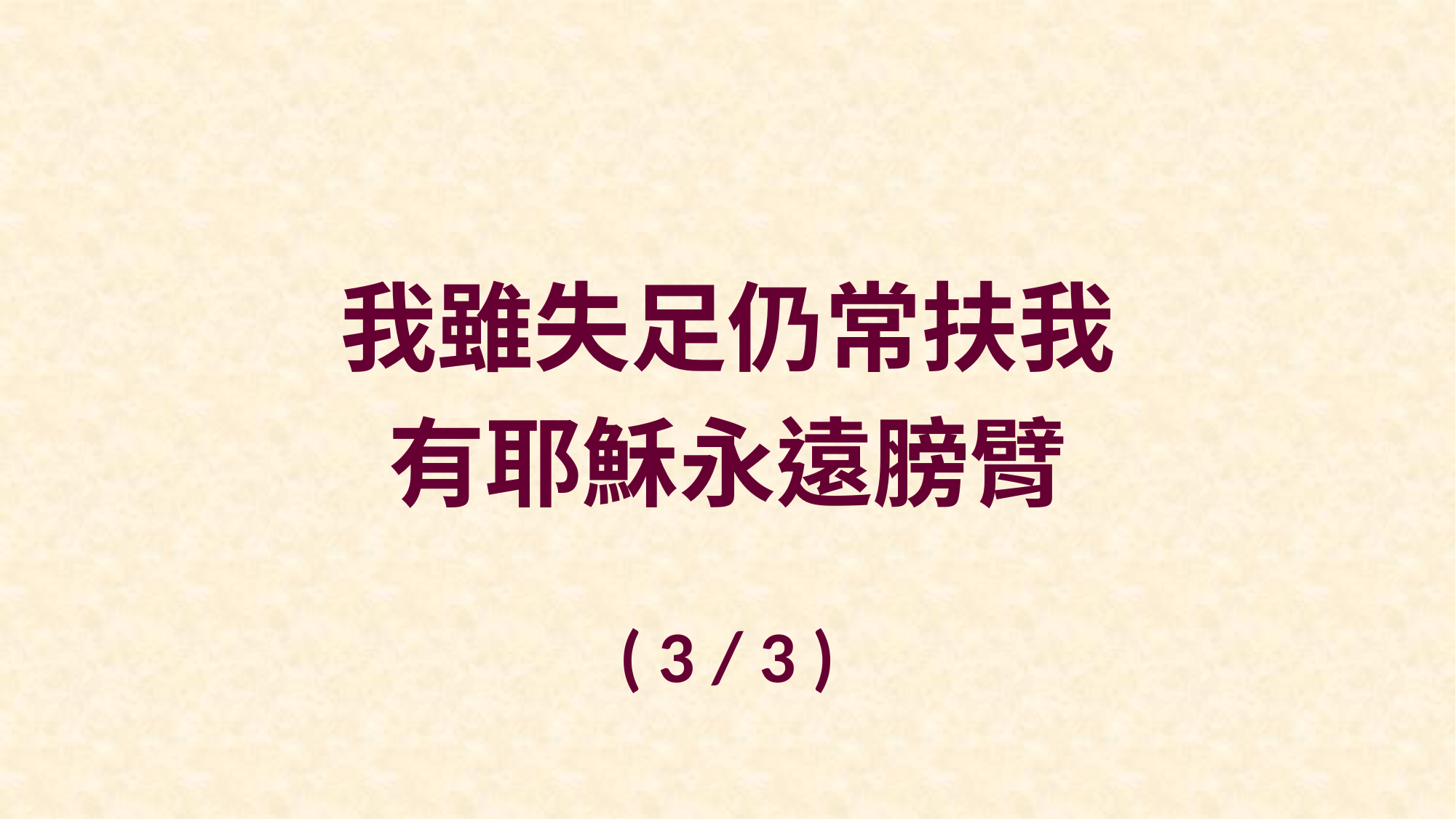

我雖失足仍常扶我
有耶穌永遠膀臂
( 3 / 3 )